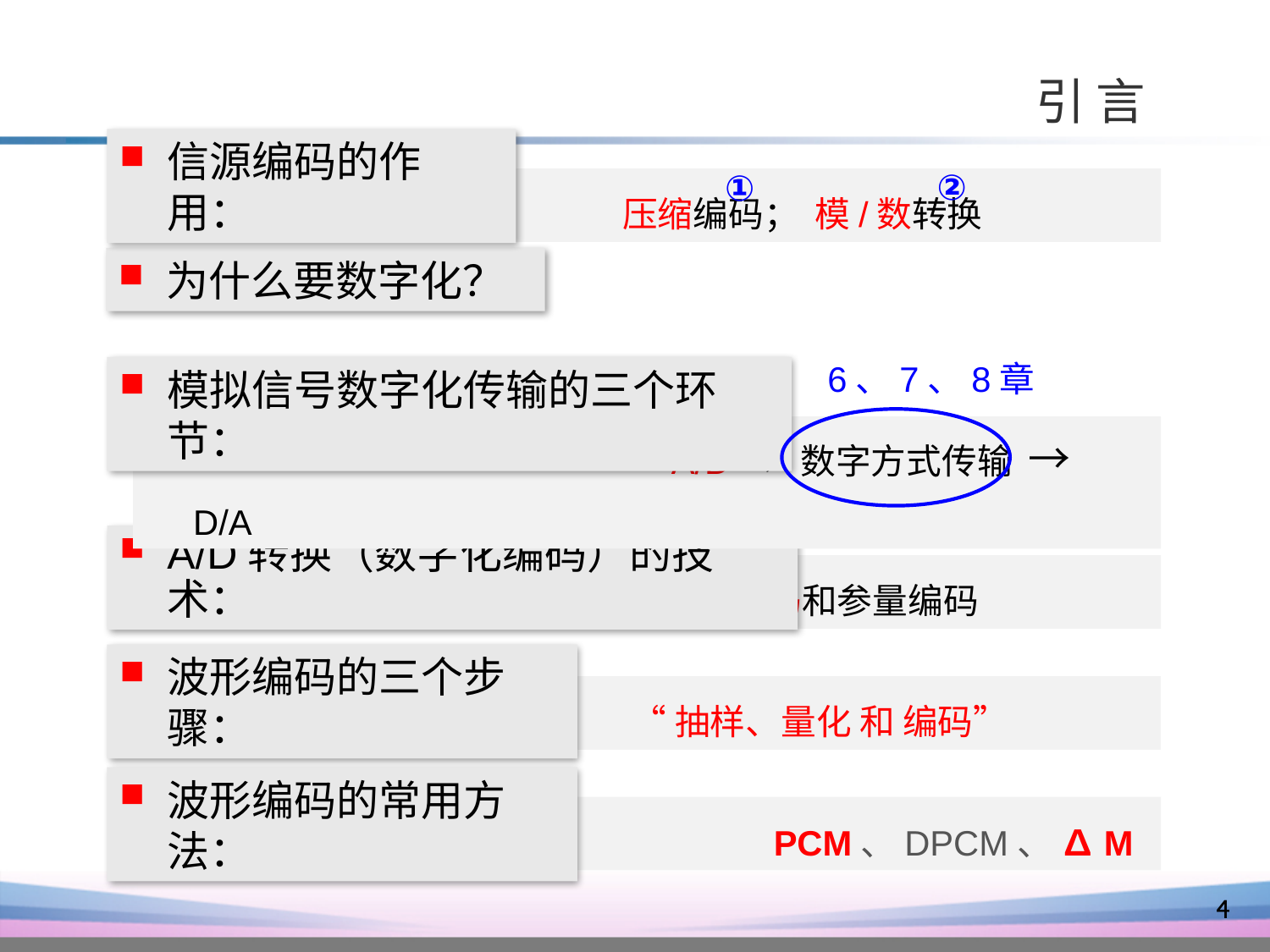

# 引 言
信源编码的作用：
②
①
                                                 压缩编码；  模/数转换
为什么要数字化？
6、7、8章
模拟信号数字化传输的三个环节：

                                                      A/D → 数字方式传输  → D/A
A/D转换（数字化编码）的技术：
                                                     波形编码和参量编码
波形编码的三个步骤：
                                                   “抽样、量化 和 编码”
波形编码的常用方法：
                                                     PCM、DPCM、 ∆M
4